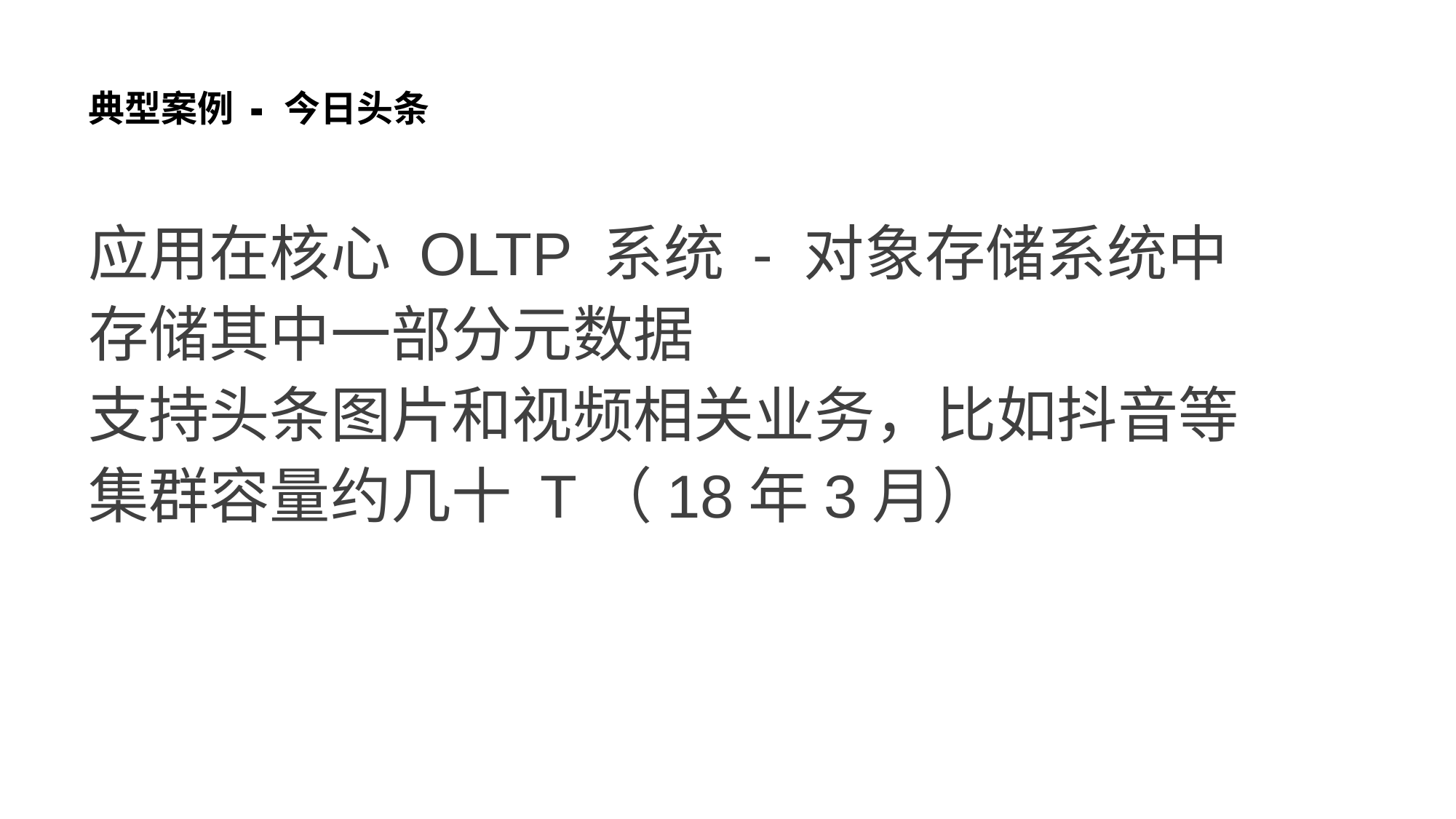

# 典型案例 - 今日头条
应用在核心 OLTP 系统 - 对象存储系统中
存储其中一部分元数据
支持头条图片和视频相关业务，比如抖音等
集群容量约几十 T（18年3月）